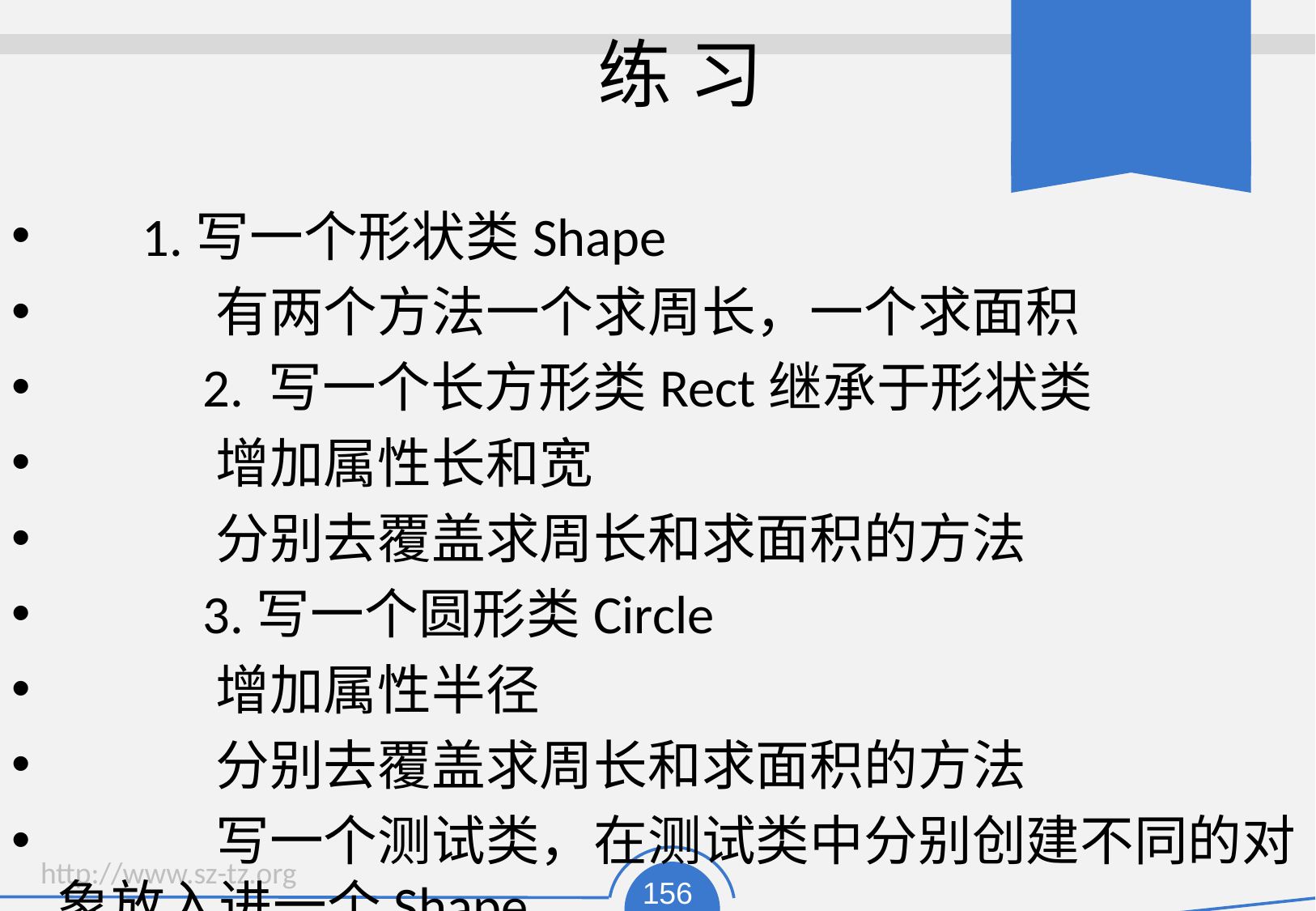

# 练 习

       1.写一个形状类Shape
	  有两个方法一个求周长，一个求面积
	  2. 写一个长方形类Rect继承于形状类
	  增加属性长和宽
	  分别去覆盖求周长和求面积的方法
	  3.写一个圆形类Circle
	  增加属性半径
	  分别去覆盖求周长和求面积的方法
	  写一个测试类，在测试类中分别创建不同的对象放入进一个Shape
	  数组中进行，循环数组中的元素求周长和面积